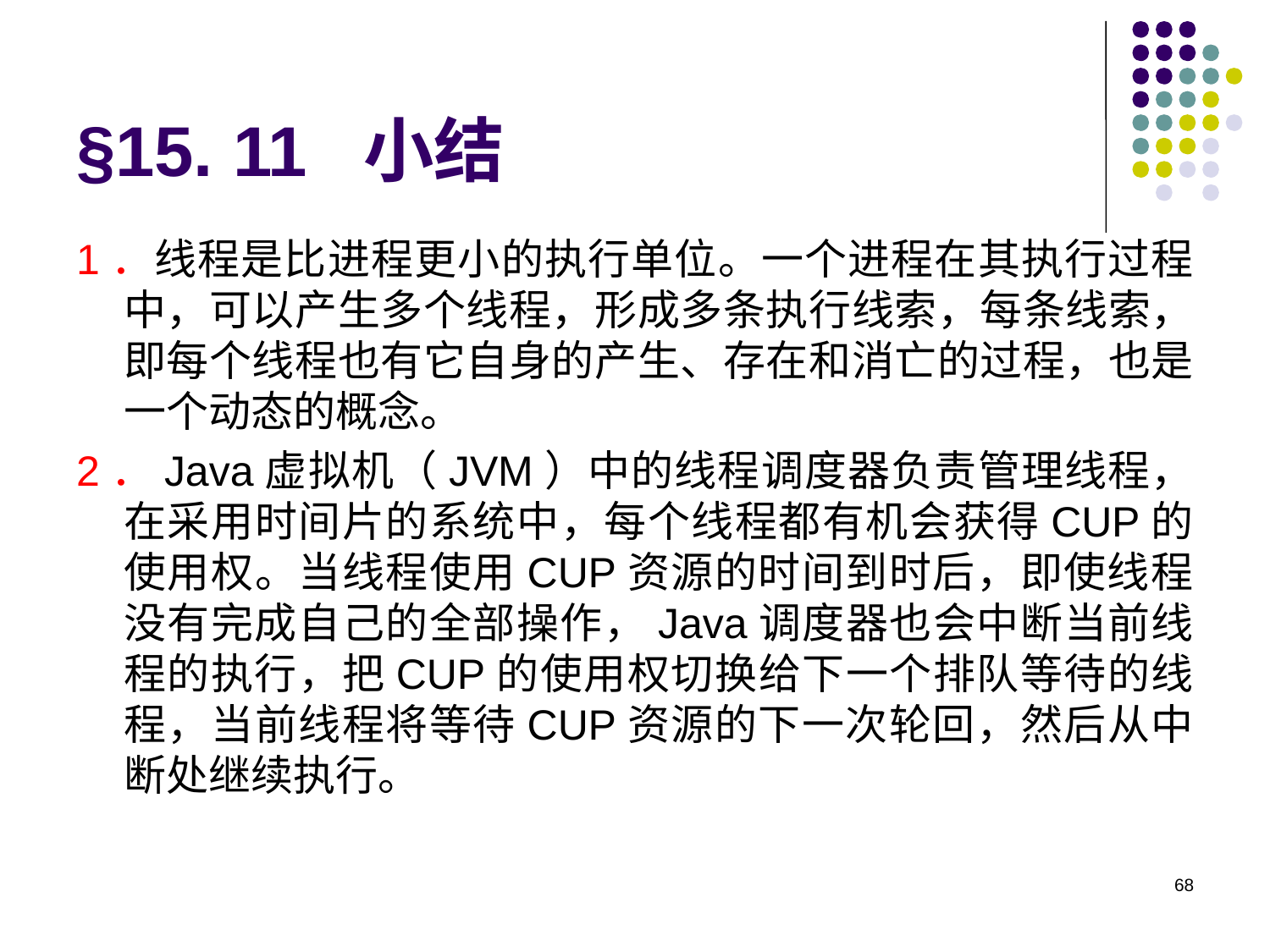

# §15. 11  小结
1．线程是比进程更小的执行单位。一个进程在其执行过程中，可以产生多个线程，形成多条执行线索，每条线索，即每个线程也有它自身的产生、存在和消亡的过程，也是一个动态的概念。
2．Java虚拟机（JVM）中的线程调度器负责管理线程，在采用时间片的系统中，每个线程都有机会获得CUP的使用权。当线程使用CUP资源的时间到时后，即使线程没有完成自己的全部操作，Java调度器也会中断当前线程的执行，把CUP的使用权切换给下一个排队等待的线程，当前线程将等待CUP资源的下一次轮回，然后从中断处继续执行。

68